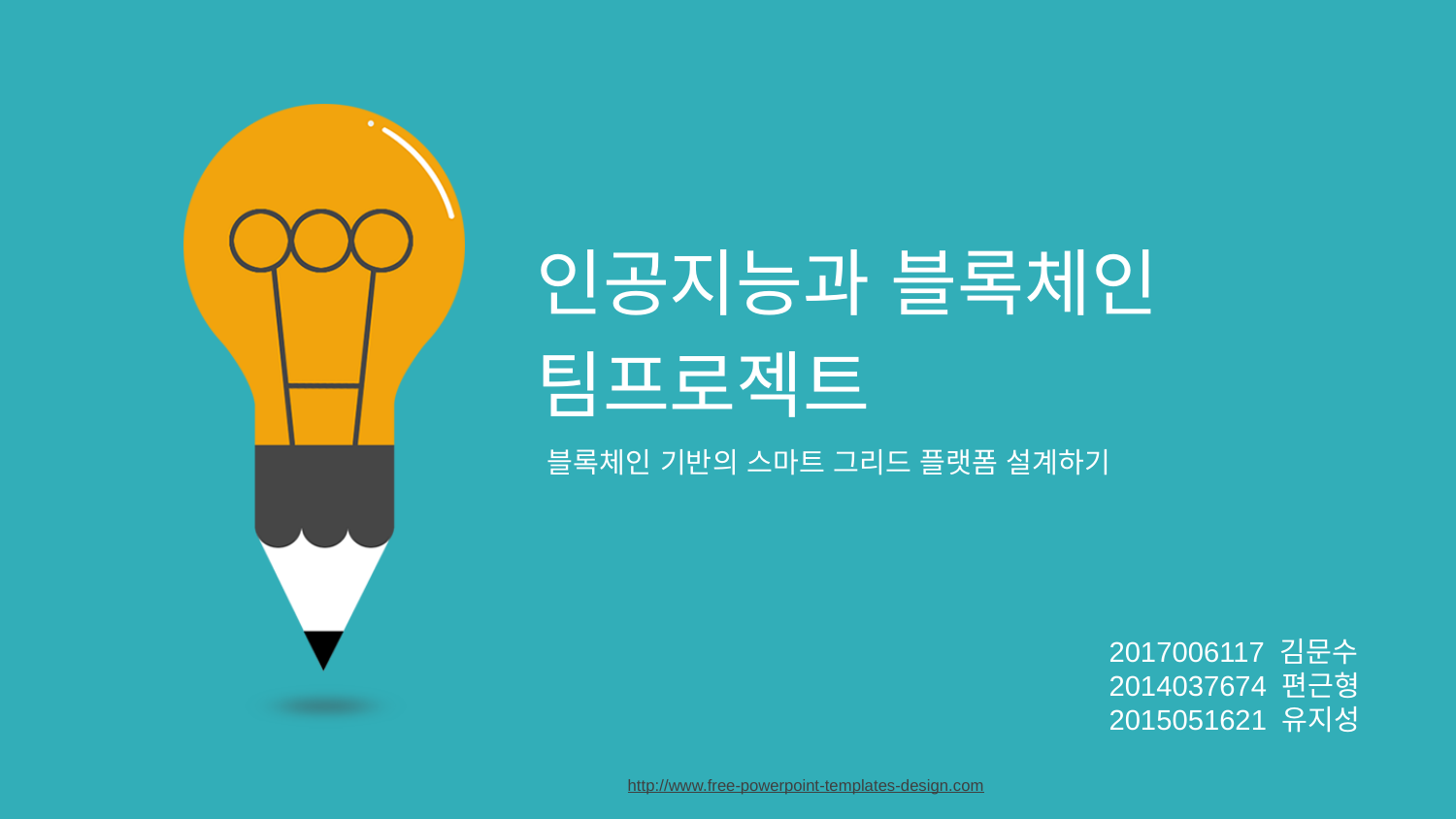

인공지능과 블록체인
팀프로젝트
블록체인 기반의 스마트 그리드 플랫폼 설계하기
2017006117 김문수
2014037674 편근형
2015051621 유지성
http://www.free-powerpoint-templates-design.com